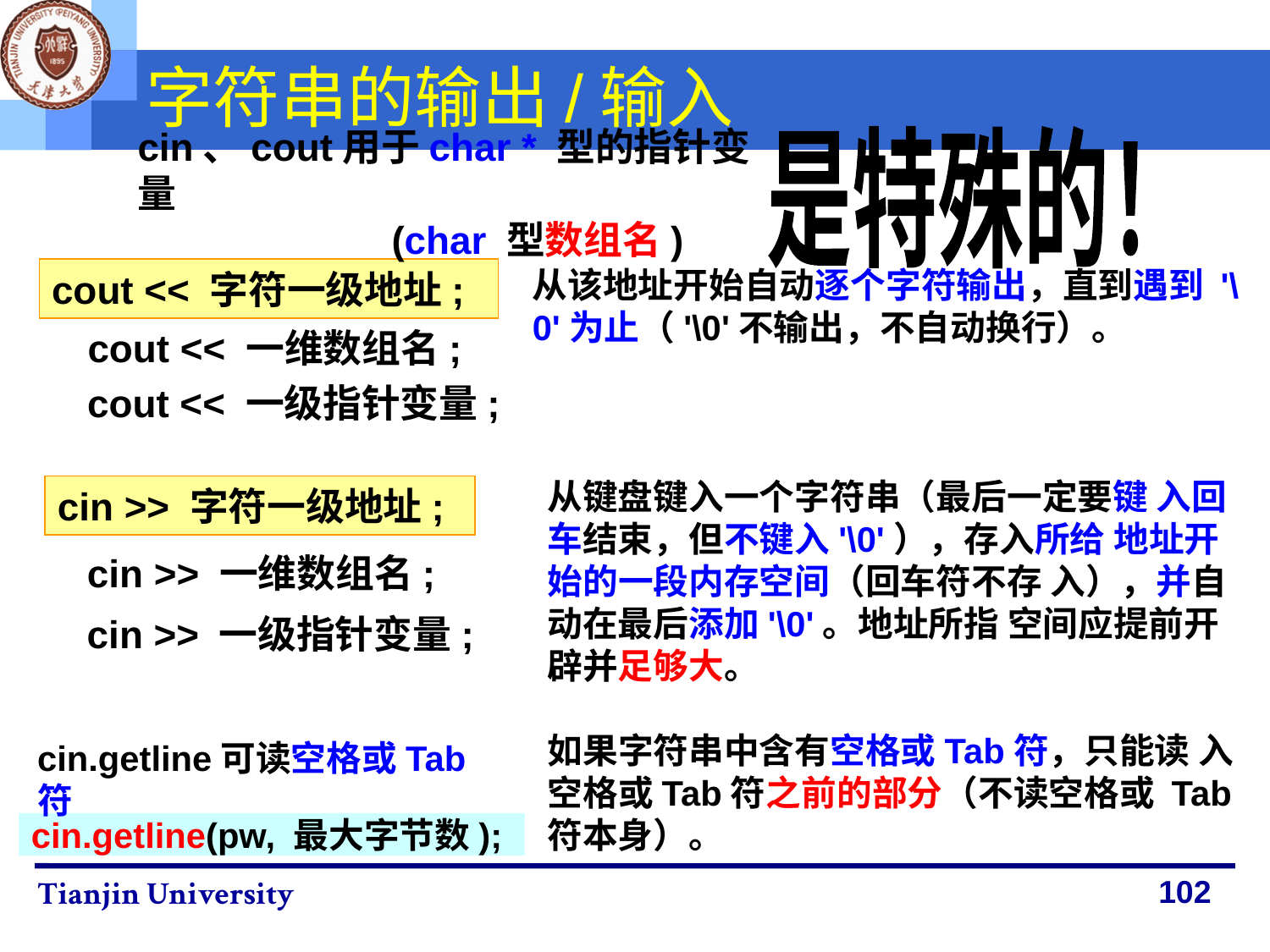

# 字符串的输出/输入
是特殊的！
cin、cout用于char * 型的指针变量
		(char 型数组名)
从该地址开始自动逐个字符输出，直到遇到 '\0'为止（'\0'不输出，不自动换行）。
cout << 字符一级地址;
cout << 一维数组名;
cout << 一级指针变量;
从键盘键入一个字符串（最后一定要键 入回车结束，但不键入'\0'），存入所给 地址开始的一段内存空间（回车符不存 入），并自动在最后添加'\0'。地址所指 空间应提前开辟并足够大。

如果字符串中含有空格或Tab符，只能读 入空格或Tab符之前的部分（不读空格或 Tab符本身）。
cin >> 字符一级地址;
cin >> 一维数组名;
cin >> 一级指针变量;
cin.getline可读空格或Tab符
cin.getline(pw, 最大字节数);